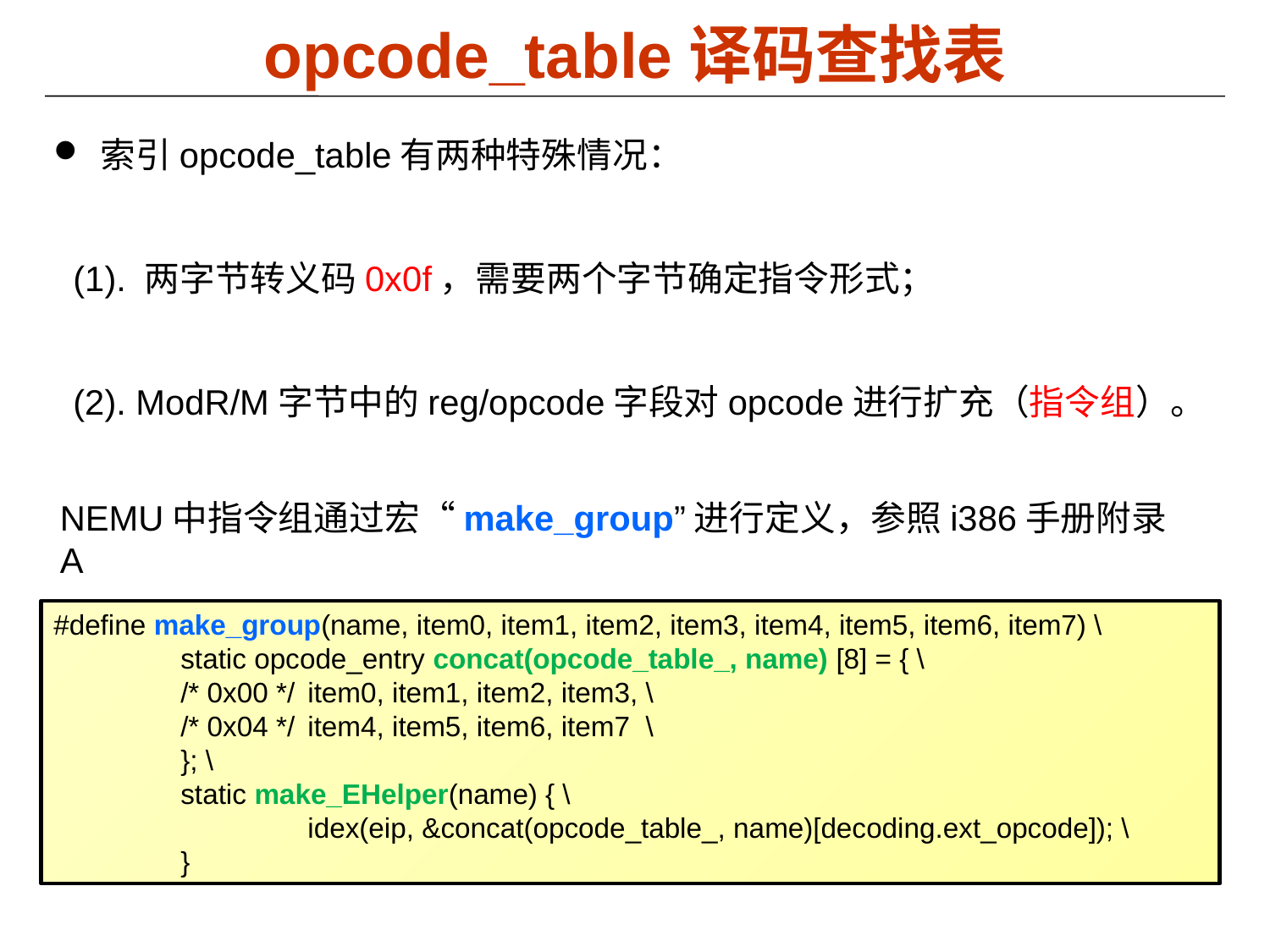

# opcode_table译码查找表
 索引opcode_table有两种特殊情况：

  (1). 两字节转义码0x0f，需要两个字节确定指令形式；

  (2). ModR/M字节中的reg/opcode字段对opcode进行扩充（指令组）。
NEMU中指令组通过宏“make_group”进行定义，参照i386手册附录A
#define make_group(name, item0, item1, item2, item3, item4, item5, item6, item7) \
	static opcode_entry concat(opcode_table_, name) [8] = { \
	/* 0x00 */	item0, item1, item2, item3, \
	/* 0x04 */	item4, item5, item6, item7  \
	}; \
	static make_EHelper(name) { \
		idex(eip, &concat(opcode_table_, name)[decoding.ext_opcode]); \
	}